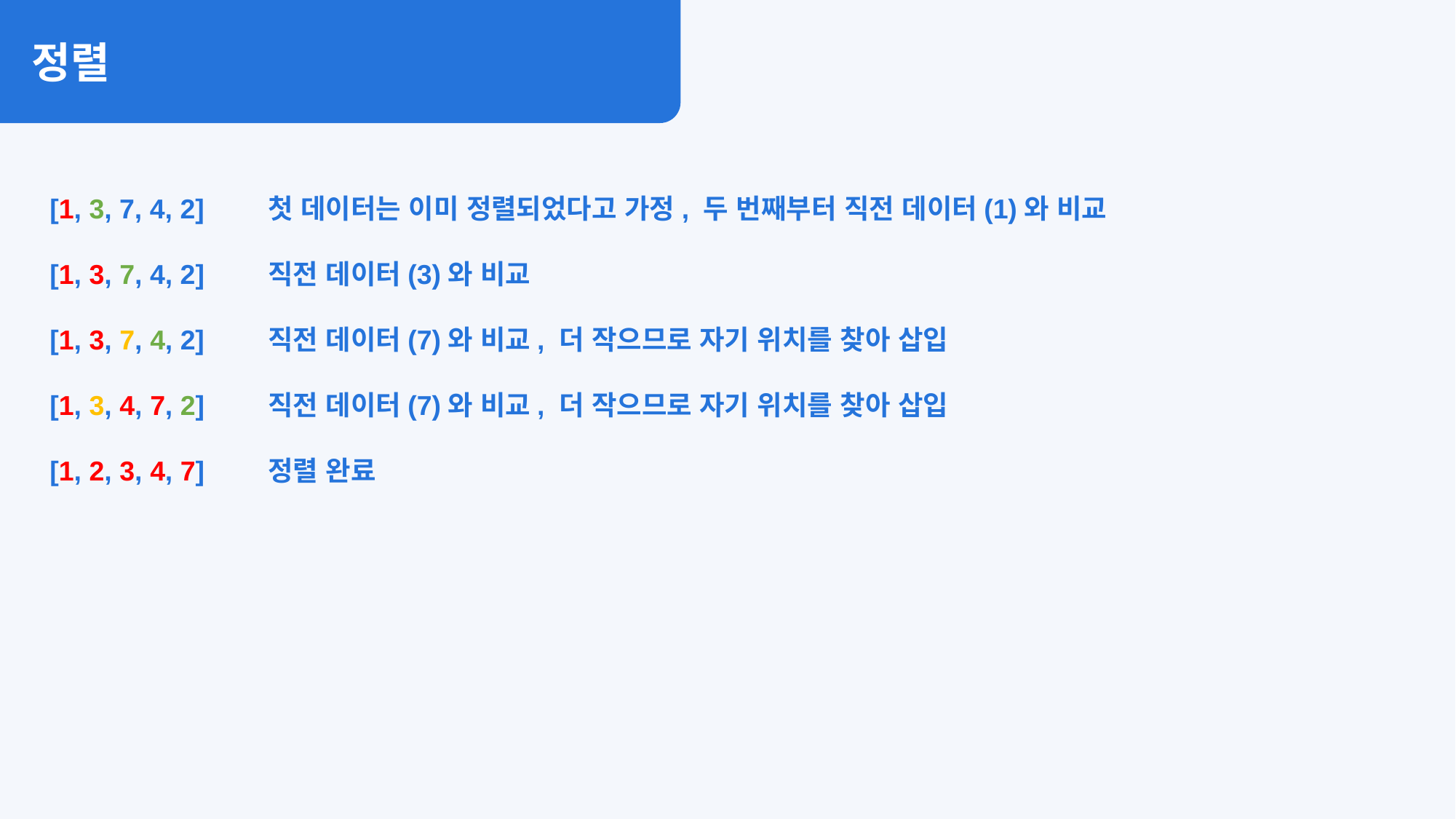

정렬
[1, 3, 7, 4, 2]	첫 데이터는 이미 정렬되었다고 가정, 두 번째부터 직전 데이터(1)와 비교
[1, 3, 7, 4, 2]	직전 데이터(3)와 비교
[1, 3, 7, 4, 2]	직전 데이터(7)와 비교, 더 작으므로 자기 위치를 찾아 삽입
[1, 3, 4, 7, 2]	직전 데이터(7)와 비교, 더 작으므로 자기 위치를 찾아 삽입
[1, 2, 3, 4, 7]	정렬 완료